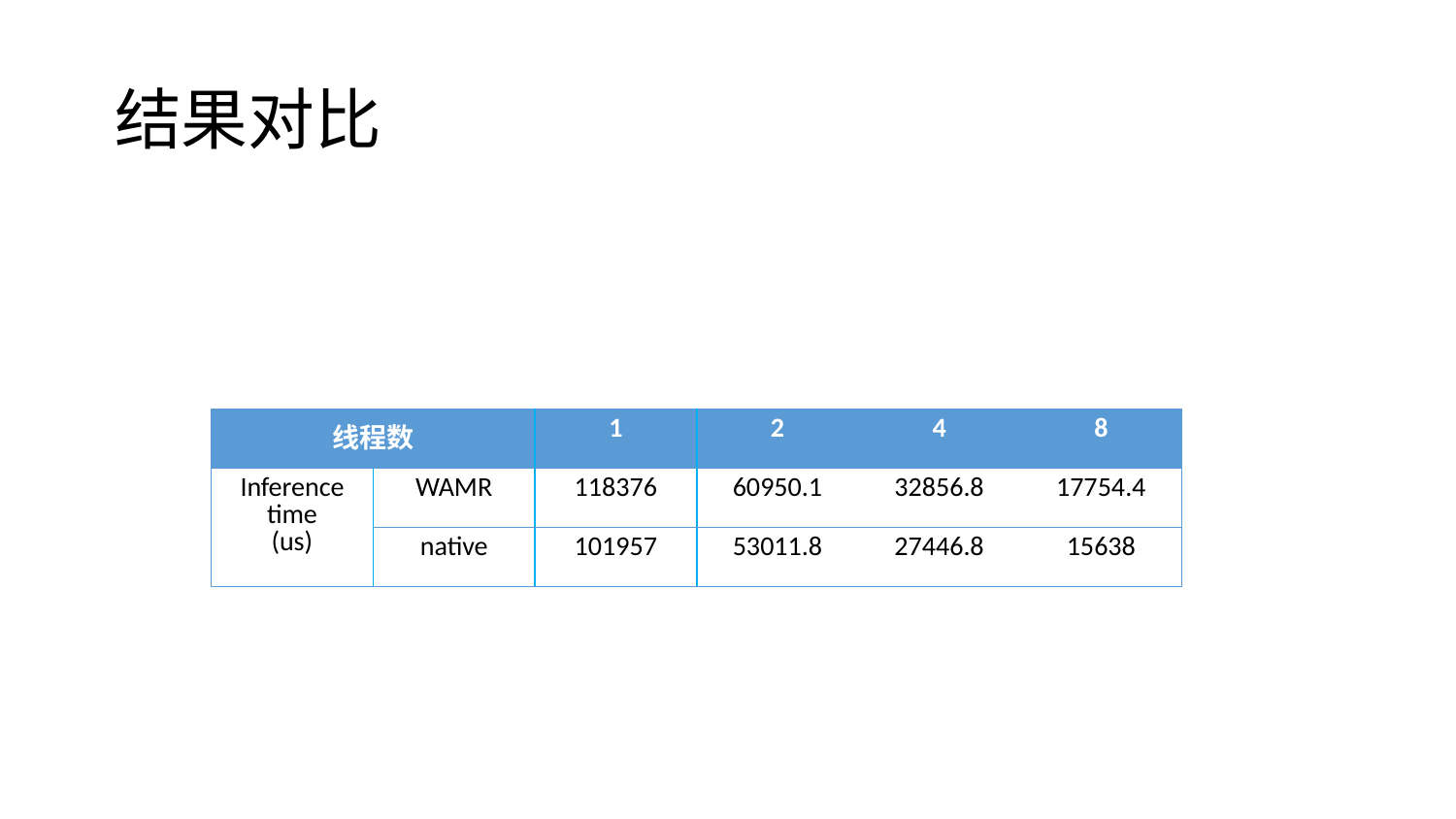

# 结果对比
| 线程数 |  | 1 | 2 | 4 | 8 |
| --- | --- | --- | --- | --- | --- |
| Inference time (us) | WAMR | 118376 | 60950.1 | 32856.8 | 17754.4 |
|  | native | 101957 | 53011.8 | 27446.8 | 15638 |